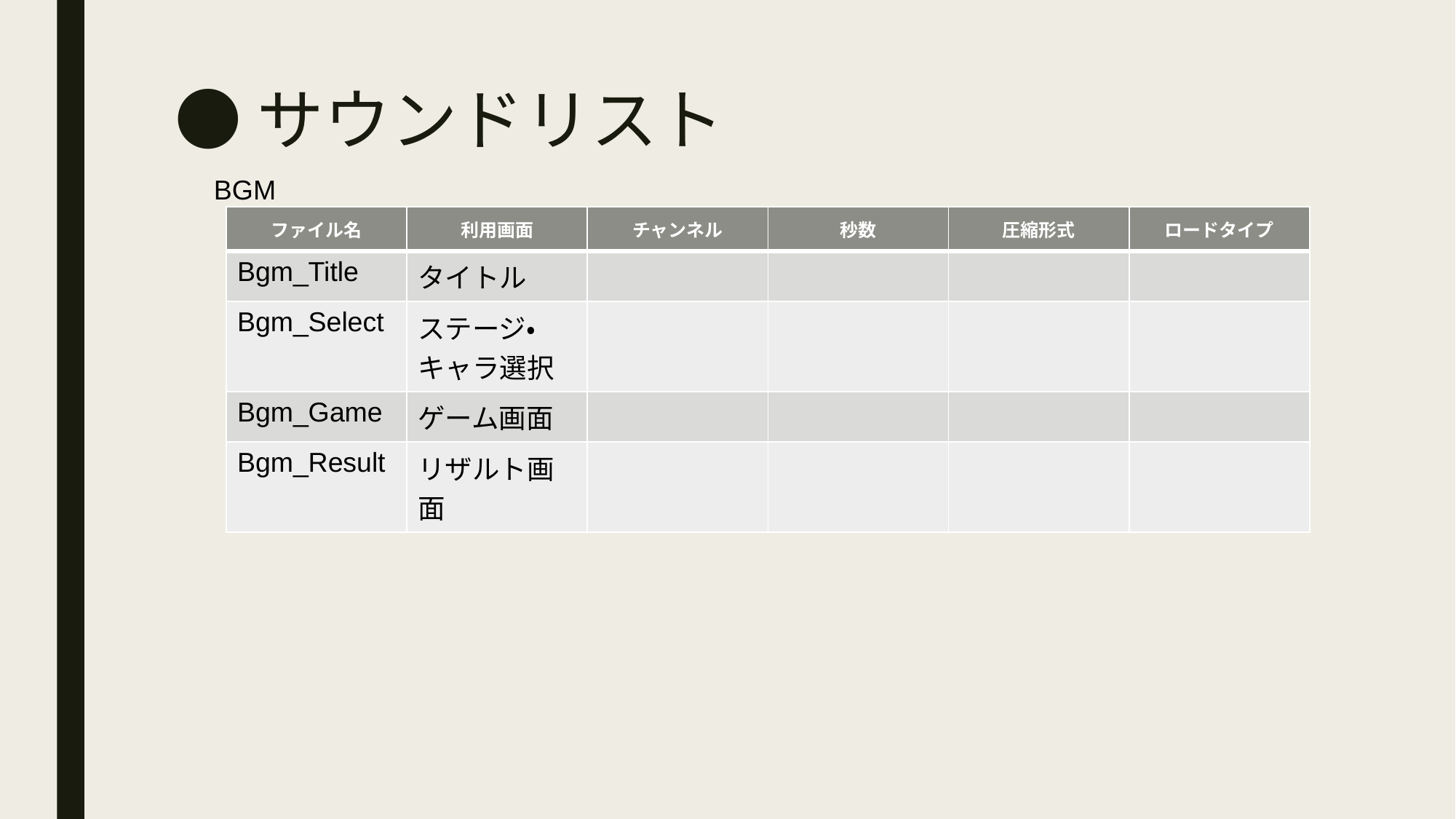

# ●サウンドリスト
BGM
| ファイル名 | 利用画面 | チャンネル | 秒数 | 圧縮形式 | ロードタイプ |
| --- | --- | --- | --- | --- | --- |
| Bgm\_Title | タイトル |  |  |  |  |
| Bgm\_Select | ステージ・キャラ選択 |  |  |  |  |
| Bgm\_Game | ゲーム画面 |  |  |  |  |
| Bgm\_Result | リザルト画面 |  |  |  |  |